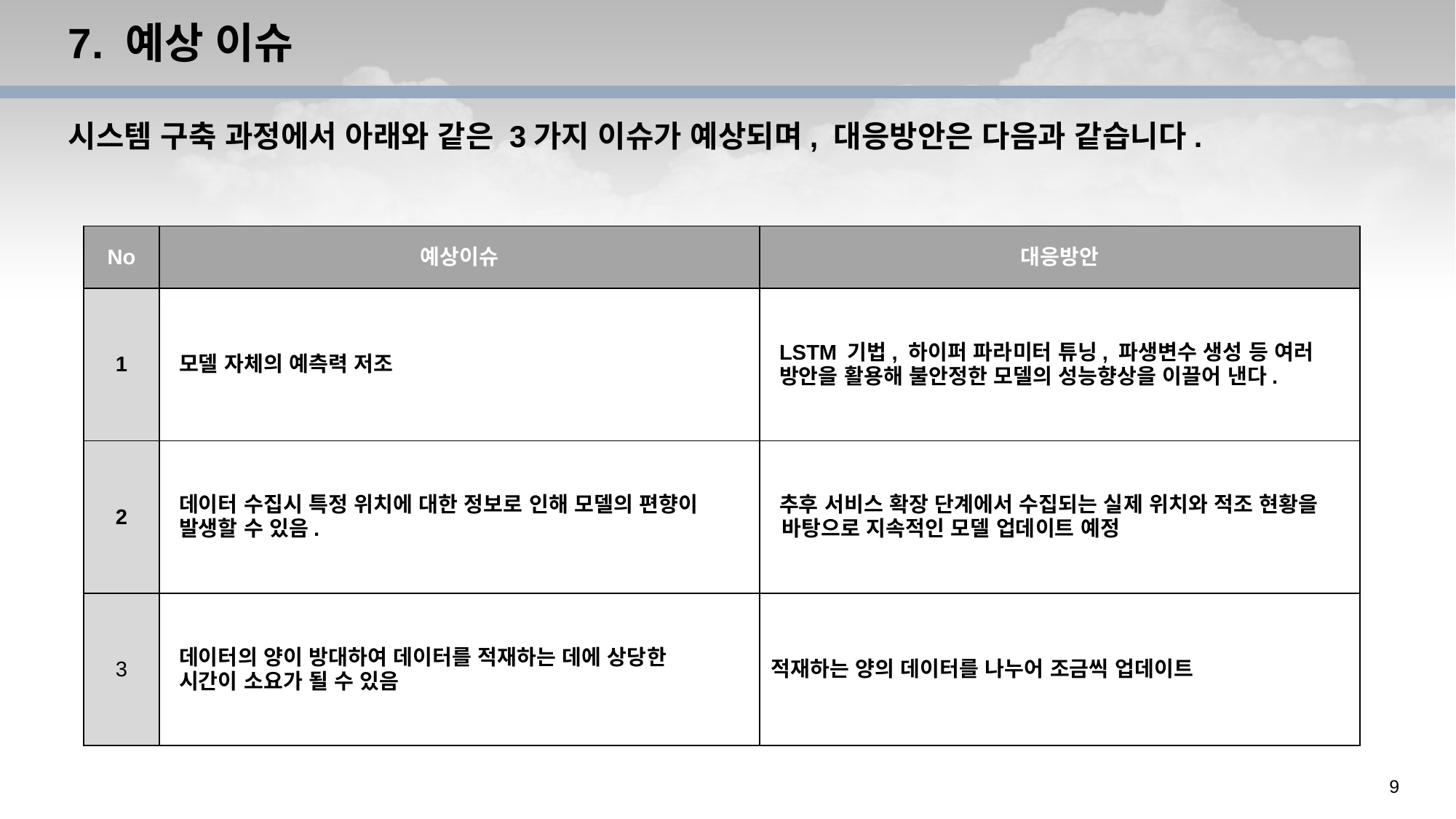

# 7. 예상 이슈
시스템 구축 과정에서 아래와 같은 3가지 이슈가 예상되며, 대응방안은 다음과 같습니다.
| No | 예상이슈 | 대응방안 |
| --- | --- | --- |
| 1 | 모델 자체의 예측력 저조 | LSTM 기법, 하이퍼 파라미터 튜닝, 파생변수 생성 등 여러 방안을 활용해 불안정한 모델의 성능향상을 이끌어 낸다. |
| 2 | 데이터 수집시 특정 위치에 대한 정보로 인해 모델의 편향이 발생할 수 있음. | 추후 서비스 확장 단계에서 수집되는 실제 위치와 적조 현황을 바탕으로 지속적인 모델 업데이트 예정 |
| 3 | 데이터의 양이 방대하여 데이터를 적재하는 데에 상당한 시간이 소요가 될 수 있음 | 적재하는 양의 데이터를 나누어 조금씩 업데이트 |